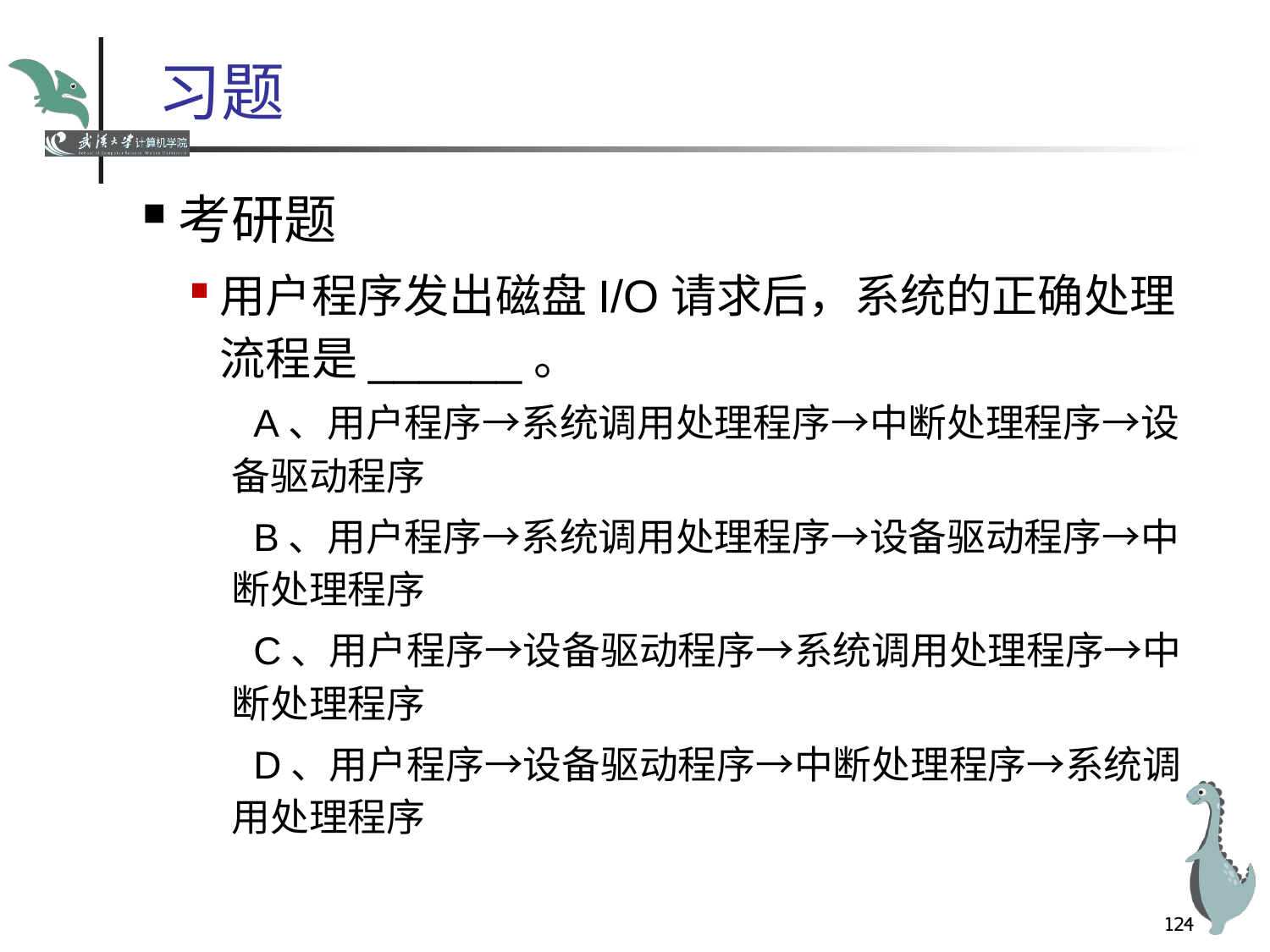

# 习题
考研题
用户程序发出磁盘I/O请求后，系统的正确处理流程是______。
  A、用户程序→系统调用处理程序→中断处理程序→设备驱动程序
  B、用户程序→系统调用处理程序→设备驱动程序→中断处理程序
  C、用户程序→设备驱动程序→系统调用处理程序→中断处理程序
  D、用户程序→设备驱动程序→中断处理程序→系统调用处理程序
124